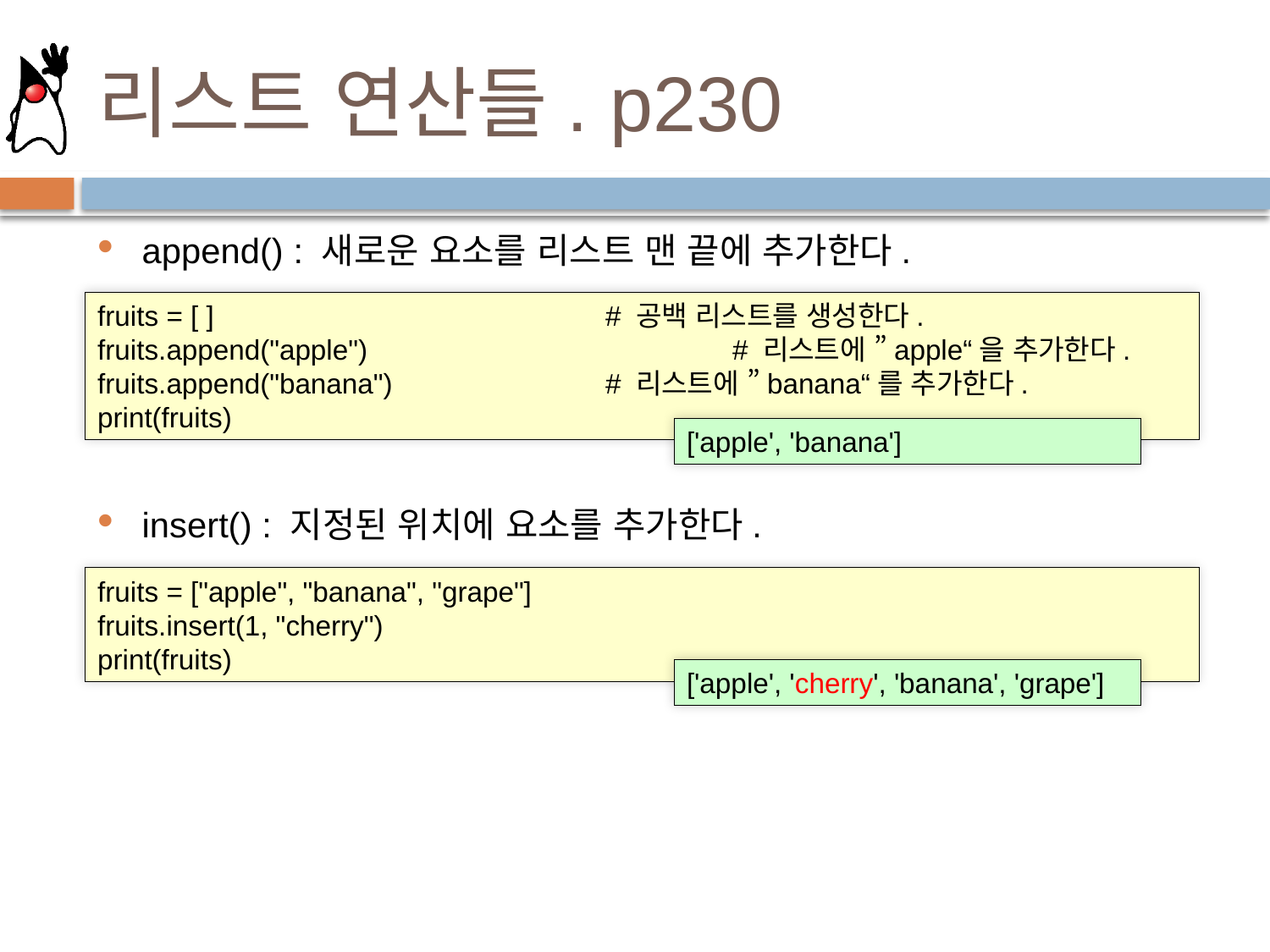

# 리스트 연산들. p230
append() : 새로운 요소를 리스트 맨 끝에 추가한다.

insert() : 지정된 위치에 요소를 추가한다.

fruits = [ ] 				# 공백 리스트를 생성한다.
fruits.append("apple")			# 리스트에 ”apple“을 추가한다.
fruits.append("banana")		# 리스트에 ”banana“를 추가한다.
print(fruits)
['apple', 'banana']
fruits = ["apple", "banana", "grape"]
fruits.insert(1, "cherry")
print(fruits)
['apple', 'cherry', 'banana', 'grape']